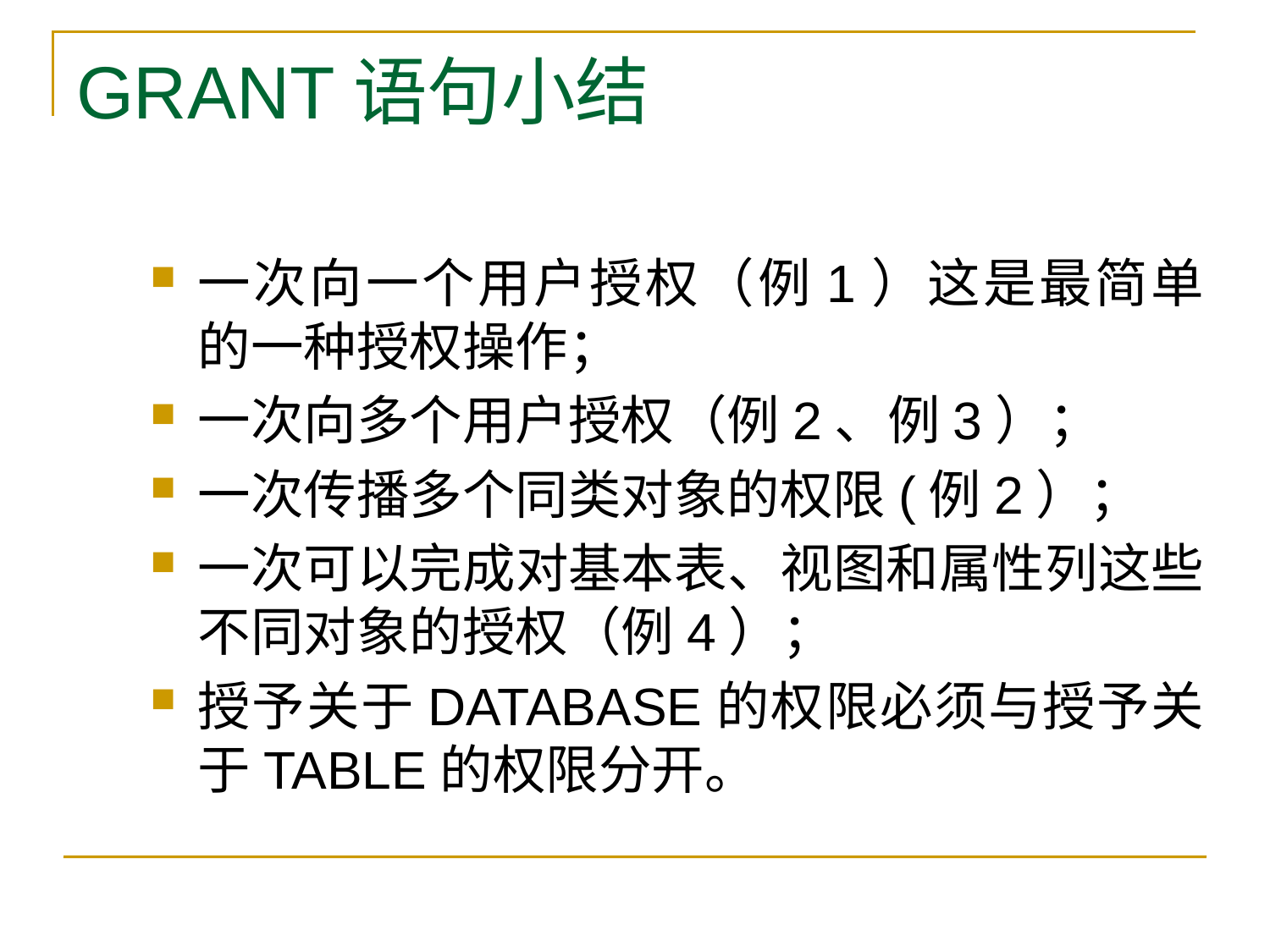

# GRANT语句小结
一次向一个用户授权（例1）这是最简单的一种授权操作；
一次向多个用户授权（例2、例3）；
一次传播多个同类对象的权限(例2）；
一次可以完成对基本表、视图和属性列这些不同对象的授权（例4）；
授予关于DATABASE的权限必须与授予关于TABLE的权限分开。